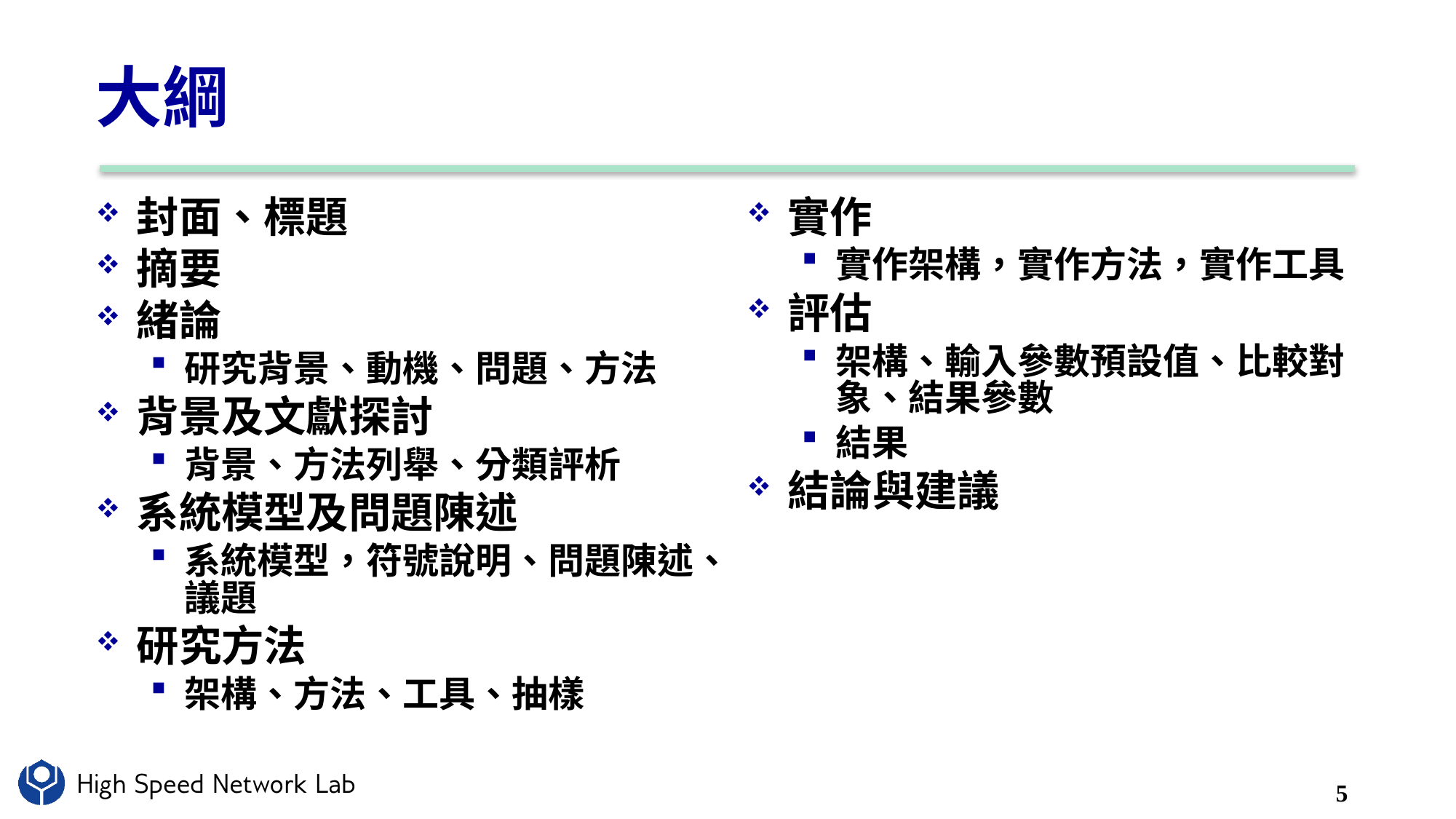

# 大綱
封面、標題
摘要
緒論
研究背景、動機、問題、方法
背景及文獻探討
背景、方法列舉、分類評析
系統模型及問題陳述
系統模型，符號說明、問題陳述、議題
研究方法
架構、方法、工具、抽樣

實作
實作架構，實作方法，實作工具
評估
架構、輸入參數預設值、比較對象、結果參數
結果
結論與建議

5